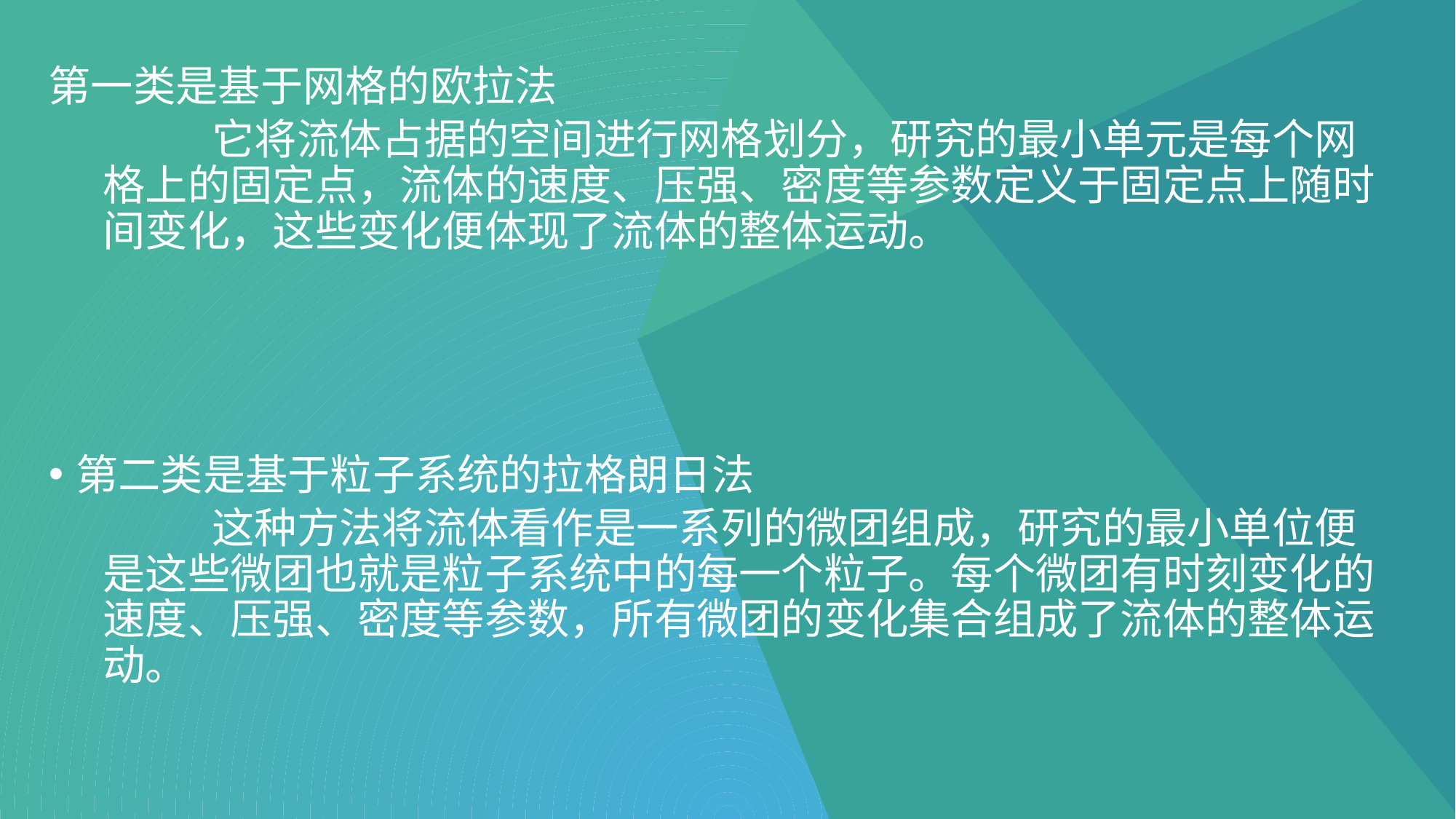

第一类是基于网格的欧拉法
	它将流体占据的空间进行网格划分，研究的最小单元是每个网格上的固定点，流体的速度、压强、密度等参数定义于固定点上随时间变化，这些变化便体现了流体的整体运动。

第二类是基于粒子系统的拉格朗日法
	这种方法将流体看作是一系列的微团组成，研究的最小单位便是这些微团也就是粒子系统中的每一个粒子。每个微团有时刻变化的速度、压强、密度等参数，所有微团的变化集合组成了流体的整体运动。